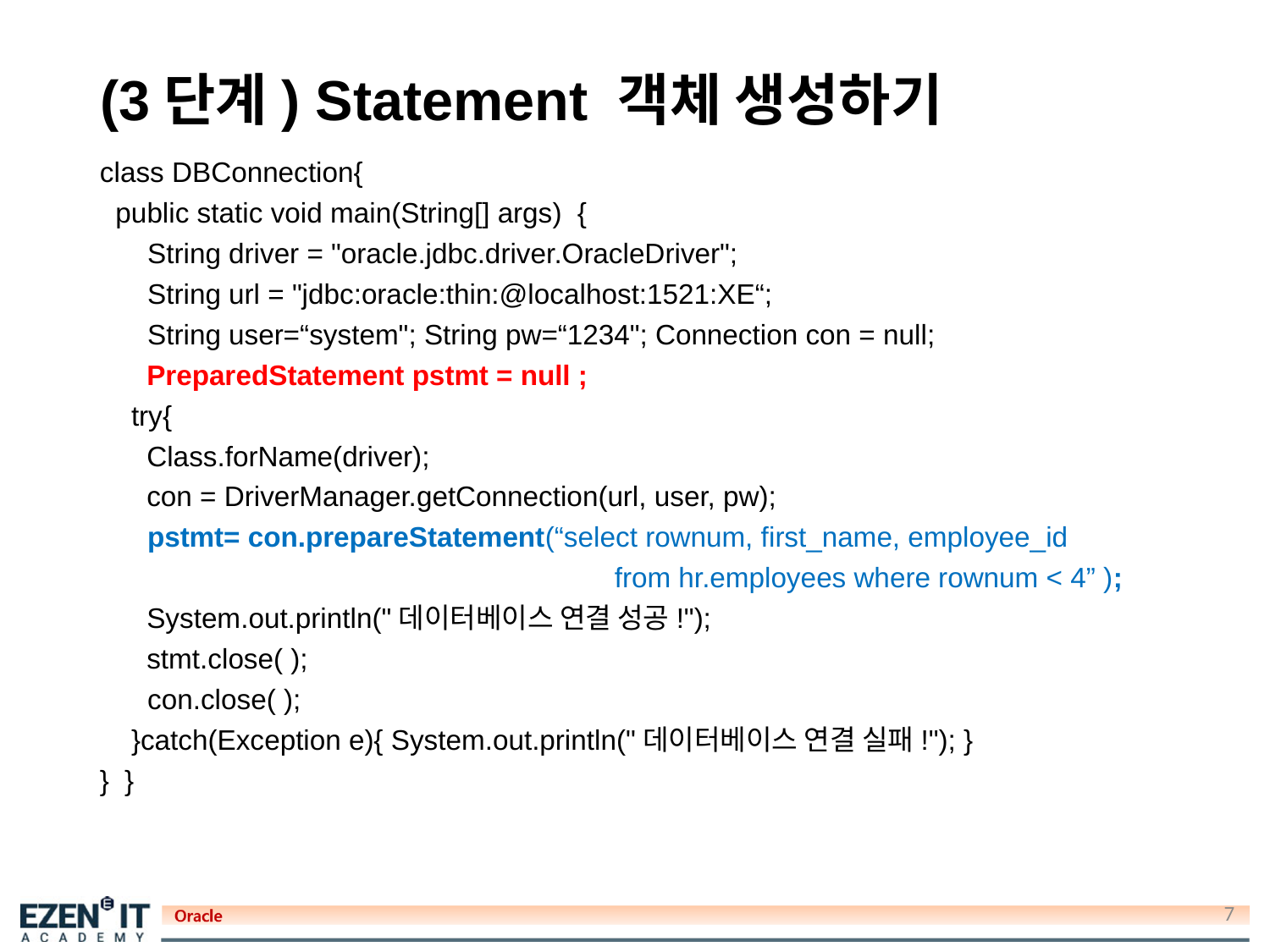

# (3단계) Statement 객체 생성하기
class DBConnection{
  public static void main(String[] args)  {
	String driver = "oracle.jdbc.driver.OracleDriver";
	String url = "jdbc:oracle:thin:@localhost:1521:XE“;
	String user=“system"; String pw=“1234"; Connection con = null;
      PreparedStatement pstmt = null ;
    try{
      Class.forName(driver);
      con = DriverManager.getConnection(url, user, pw);
 	pstmt= con.prepareStatement(“select rownum, first_name, employee_id
		  		           from hr.employees where rownum < 4” );
      System.out.println("데이터베이스 연결 성공!");
      stmt.close( );
	con.close( );
    }catch(Exception e){ System.out.println("데이터베이스 연결 실패!"); }
}  }
7